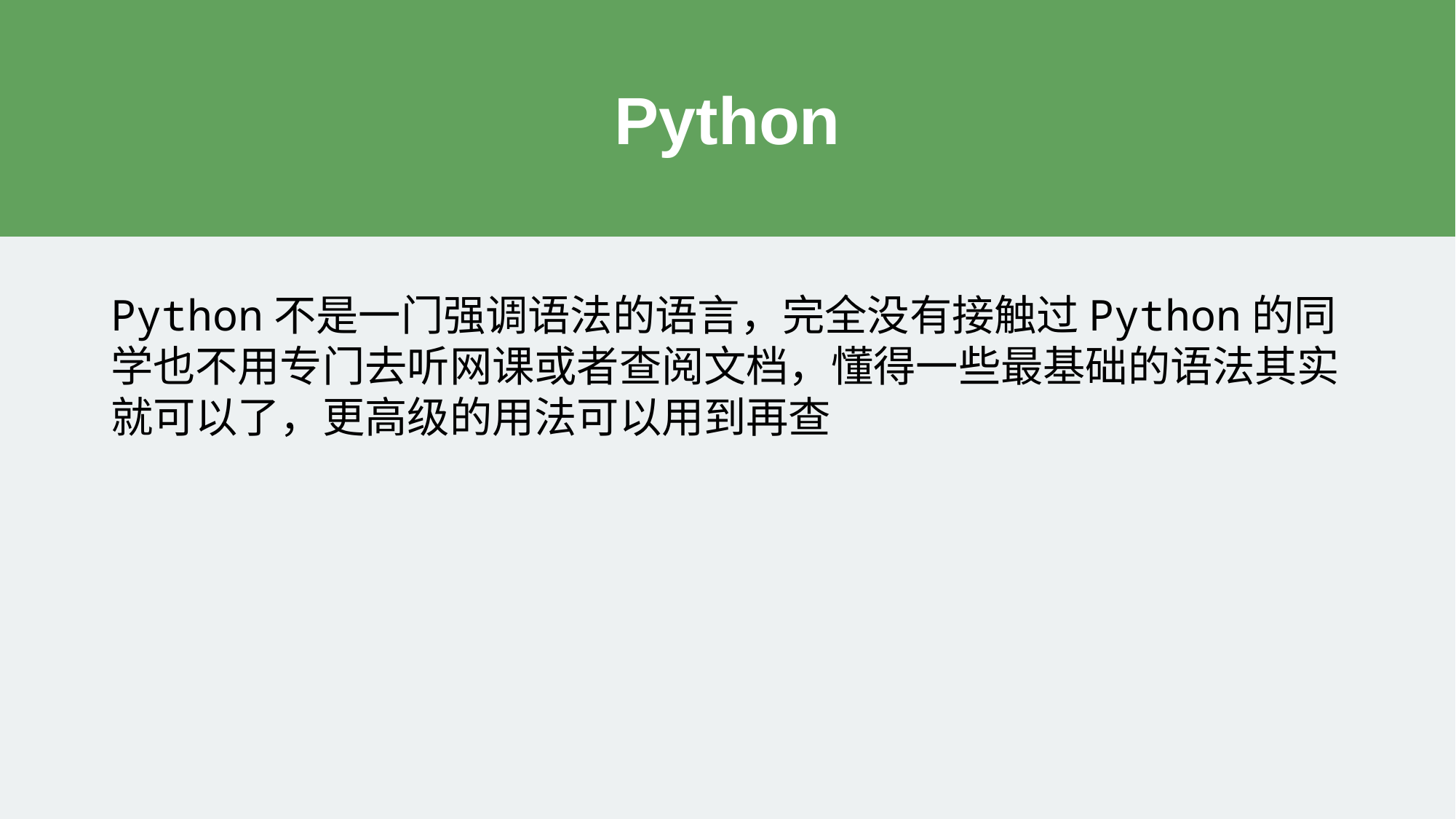

# Python
Python不是一门强调语法的语言，完全没有接触过Python的同学也不用专门去听网课或者查阅文档，懂得一些最基础的语法其实就可以了，更高级的用法可以用到再查